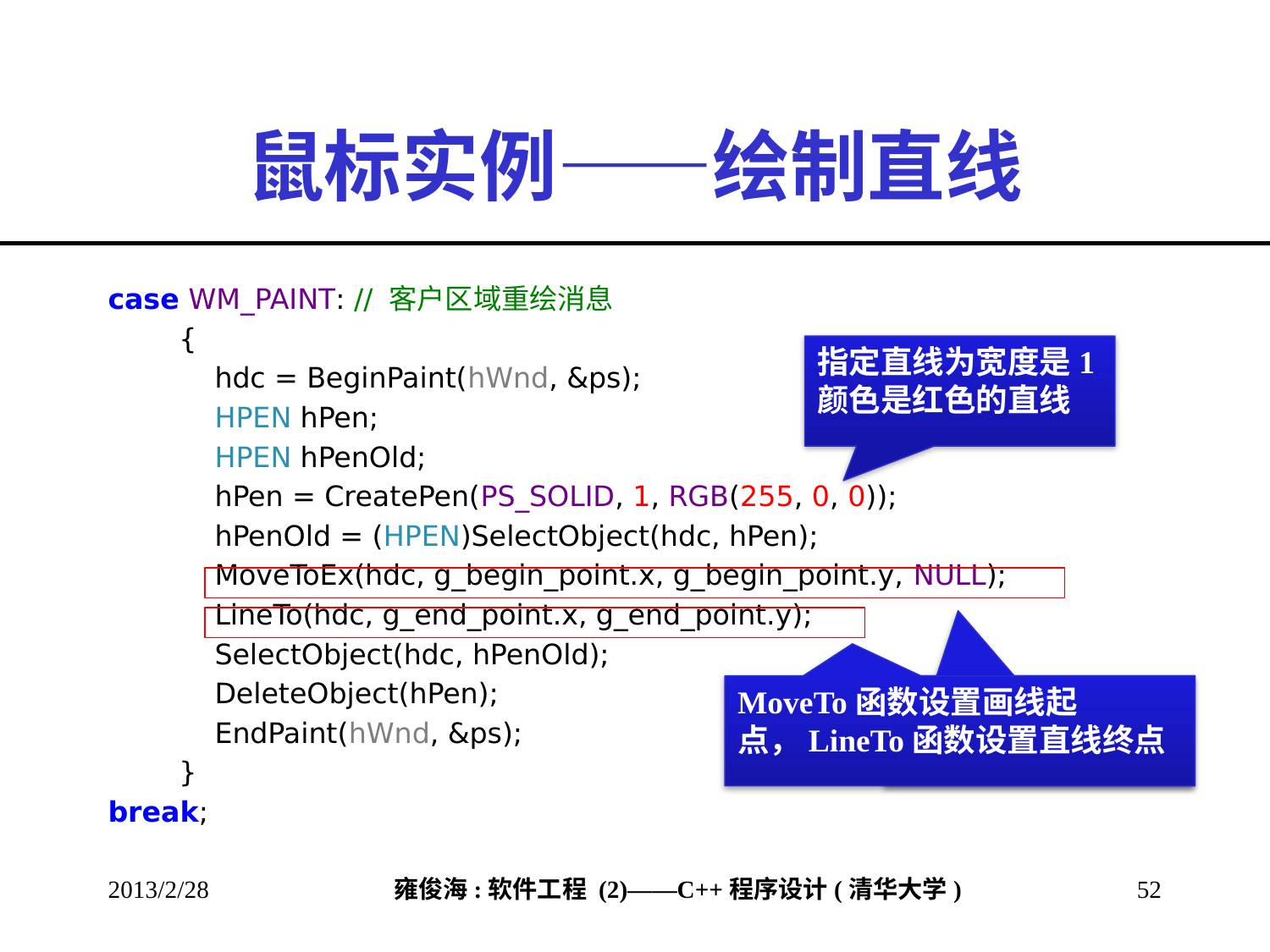

# 鼠标实例——绘制直线
case WM_PAINT: // 客户区域重绘消息
        {
            hdc = BeginPaint(hWnd, &ps);
            HPEN hPen;
            HPEN hPenOld;
            hPen = CreatePen(PS_SOLID, 1, RGB(255, 0, 0));
            hPenOld = (HPEN)SelectObject(hdc, hPen);
            MoveToEx(hdc, g_begin_point.x, g_begin_point.y, NULL);
            LineTo(hdc, g_end_point.x, g_end_point.y);
            SelectObject(hdc, hPenOld);
            DeleteObject(hPen);
            EndPaint(hWnd, &ps);
        }
break;
指定直线为宽度是1颜色是红色的直线

MoveTo函数设置画线起点，LineTo函数设置直线终点

2013/2/28
52